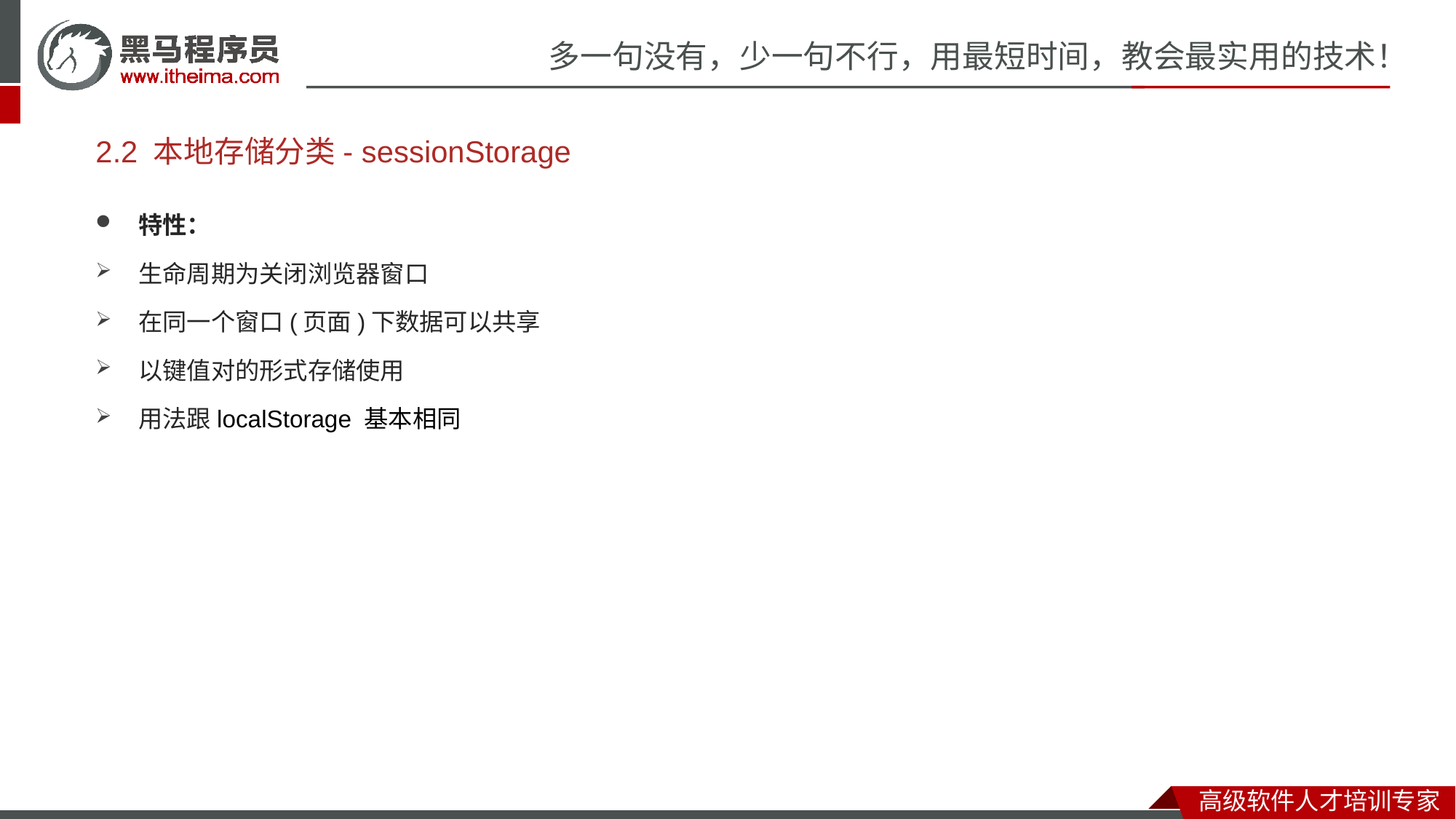

# 2.2 本地存储分类- sessionStorage
特性：
生命周期为关闭浏览器窗口
在同一个窗口(页面)下数据可以共享
以键值对的形式存储使用
用法跟localStorage 基本相同